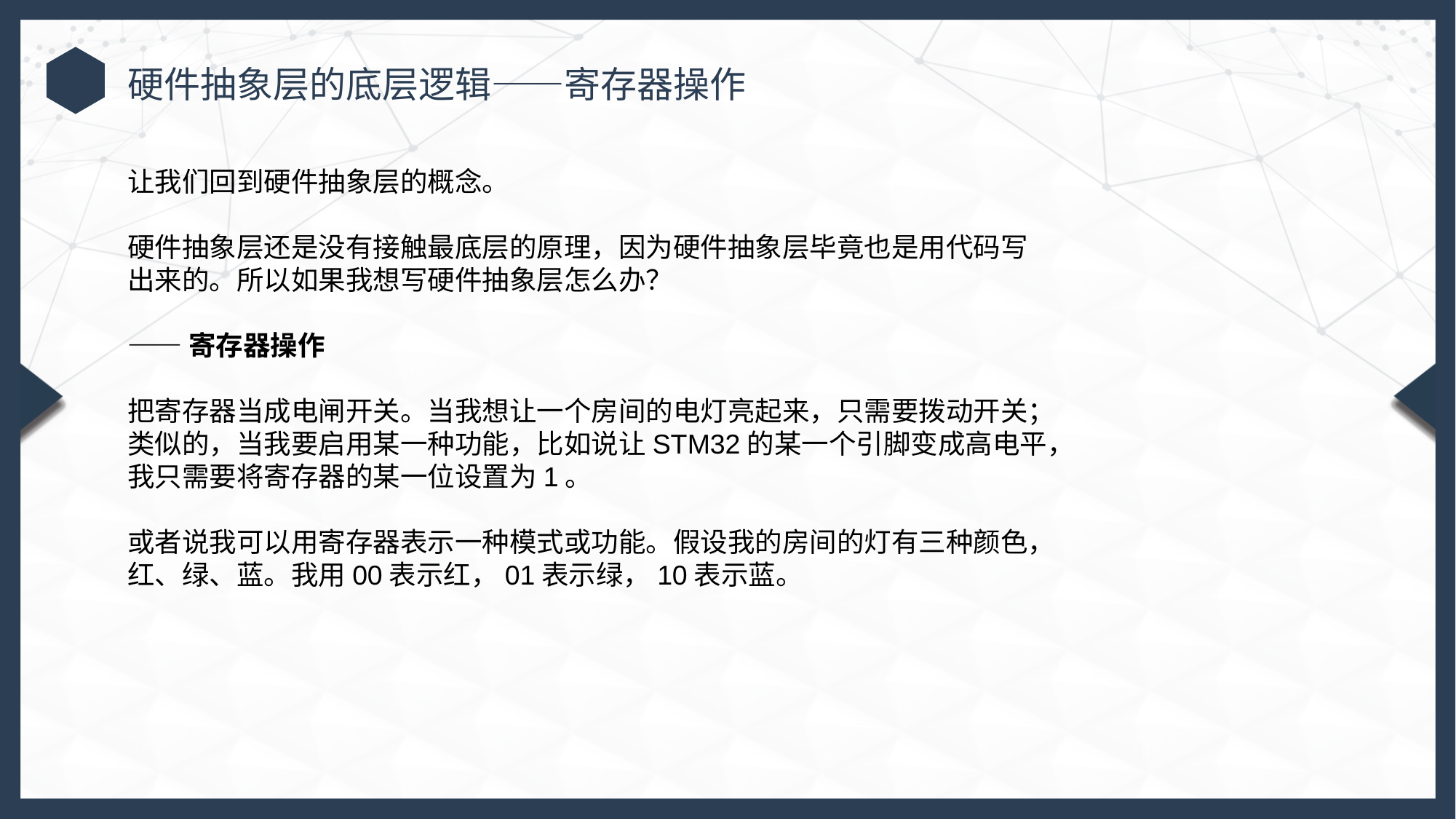

硬件抽象层的底层逻辑——寄存器操作
让我们回到硬件抽象层的概念。

硬件抽象层还是没有接触最底层的原理，因为硬件抽象层毕竟也是用代码写出来的。所以如果我想写硬件抽象层怎么办？

——寄存器操作

把寄存器当成电闸开关。当我想让一个房间的电灯亮起来，只需要拨动开关；类似的，当我要启用某一种功能，比如说让STM32的某一个引脚变成高电平，我只需要将寄存器的某一位设置为1。

或者说我可以用寄存器表示一种模式或功能。假设我的房间的灯有三种颜色，红、绿、蓝。我用00表示红，01表示绿，10表示蓝。
行业PPT模板http://www.1ppt.com/hangye/